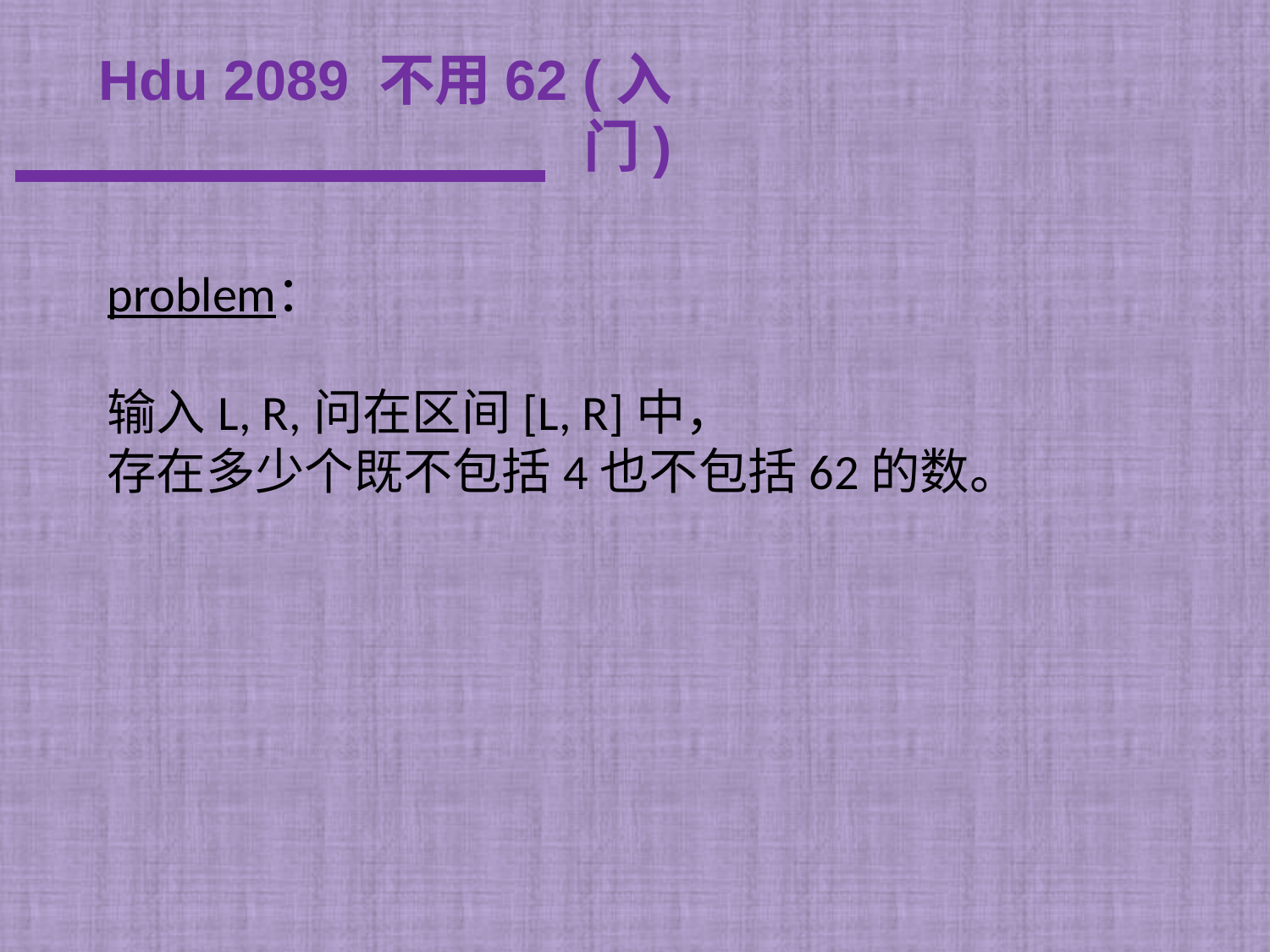

# Hdu 2089 不用62 (入门)
problem：

输入L, R,问在区间[L, R]中，
存在多少个既不包括4也不包括62的数。